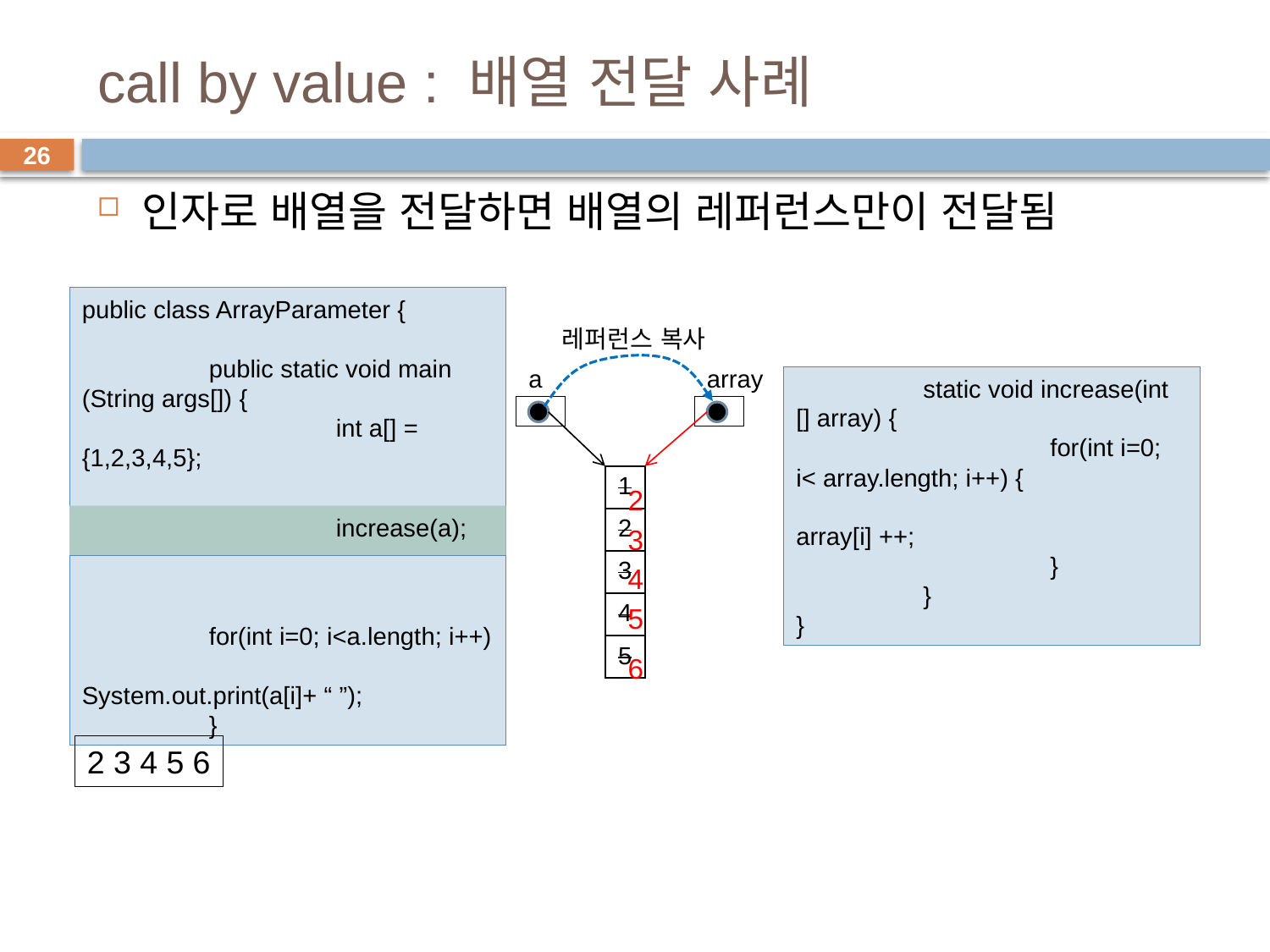

# call by value : 배열 전달 사례
26
인자로 배열을 전달하면 배열의 레퍼런스만이 전달됨
public class ArrayParameter {

	public static void main (String args[]) {
		int a[] = {1,2,3,4,5};

레퍼런스 복사

a
array
	static void increase(int [] array) {
		for(int i=0; i< array.length; i++) {
			array[i] ++;
		}
	}
}

| 1 |
| --- |
| 2 |
| 3 |
| 4 |
| 5 |
2
		increase(a);
3

	for(int i=0; i<a.length; i++)
			System.out.print(a[i]+ “ ”);
	}
4
5
6
2 3 4 5 6